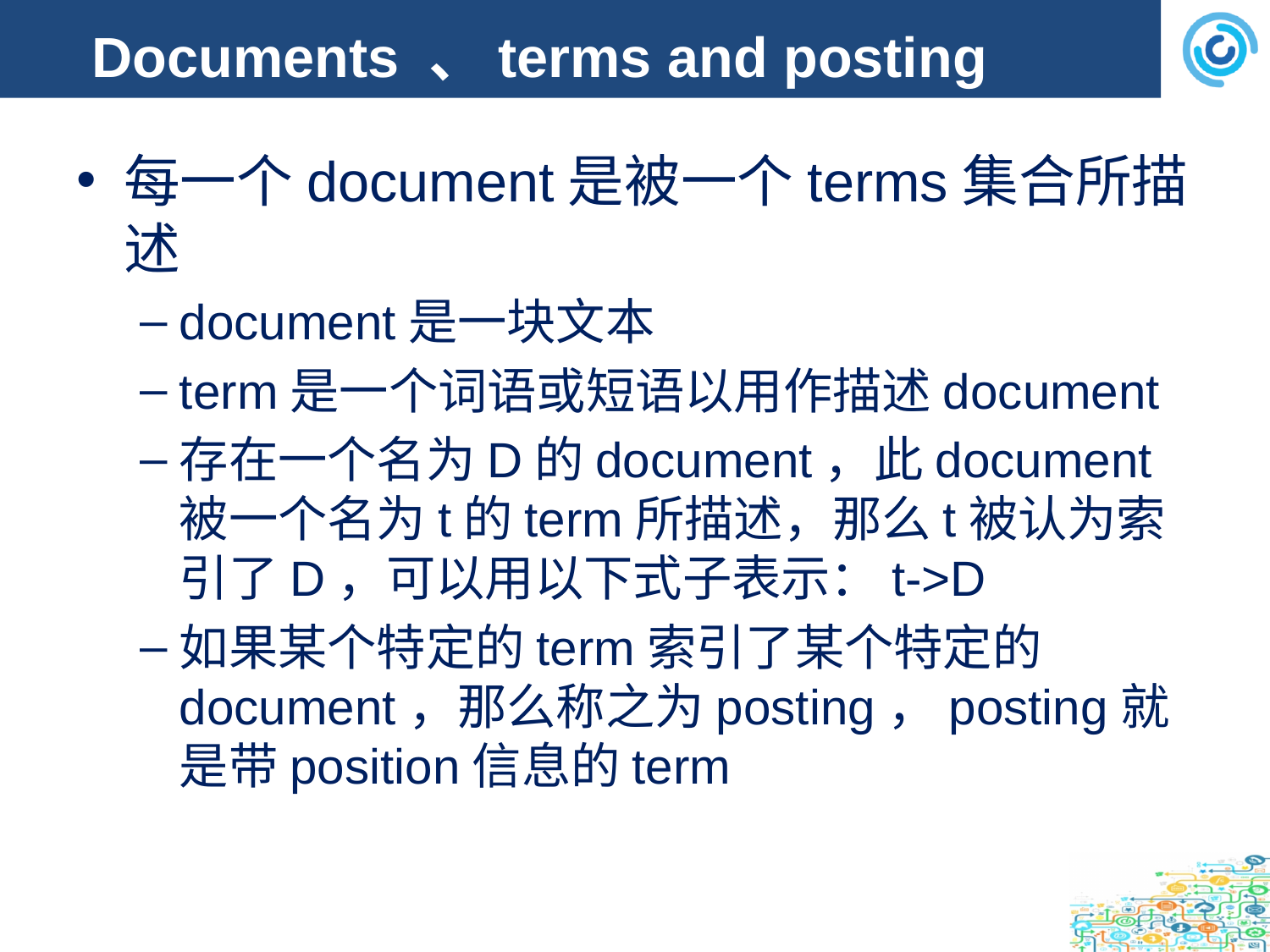

# Documents 、terms and posting
每一个document是被一个terms集合所描述
document是一块文本
term是一个词语或短语以用作描述document
存在一个名为D的document，此document被一个名为t的term所描述，那么t被认为索引了D，可以用以下式子表示：t->D
如果某个特定的term索引了某个特定的document，那么称之为posting，posting就是带position信息的term